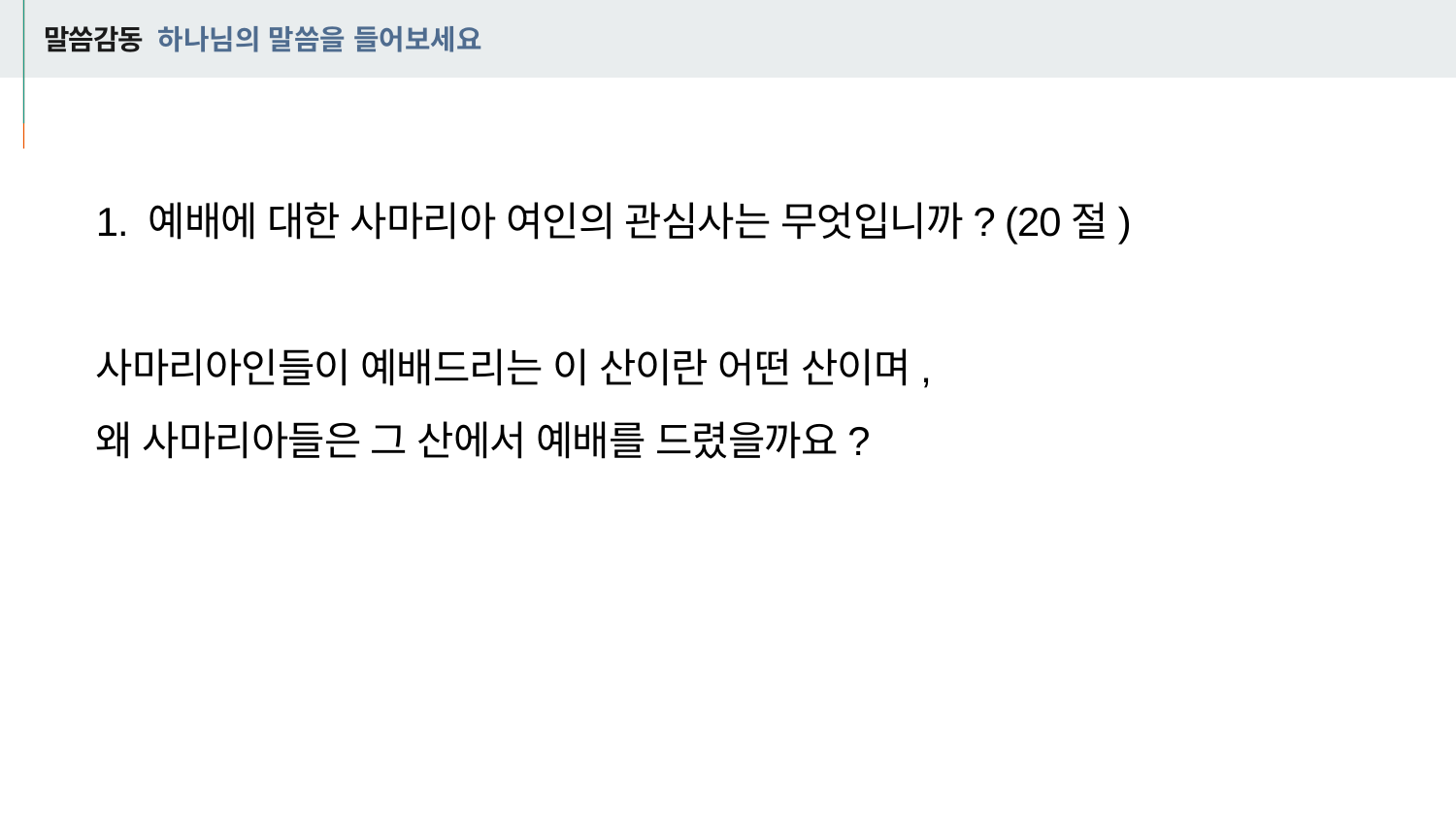

# 말씀감동  하나님의 말씀을 들어보세요
1. 예배에 대한 사마리아 여인의 관심사는 무엇입니까? (20절)

사마리아인들이 예배드리는 이 산이란 어떤 산이며,
왜 사마리아들은 그 산에서 예배를 드렸을까요?